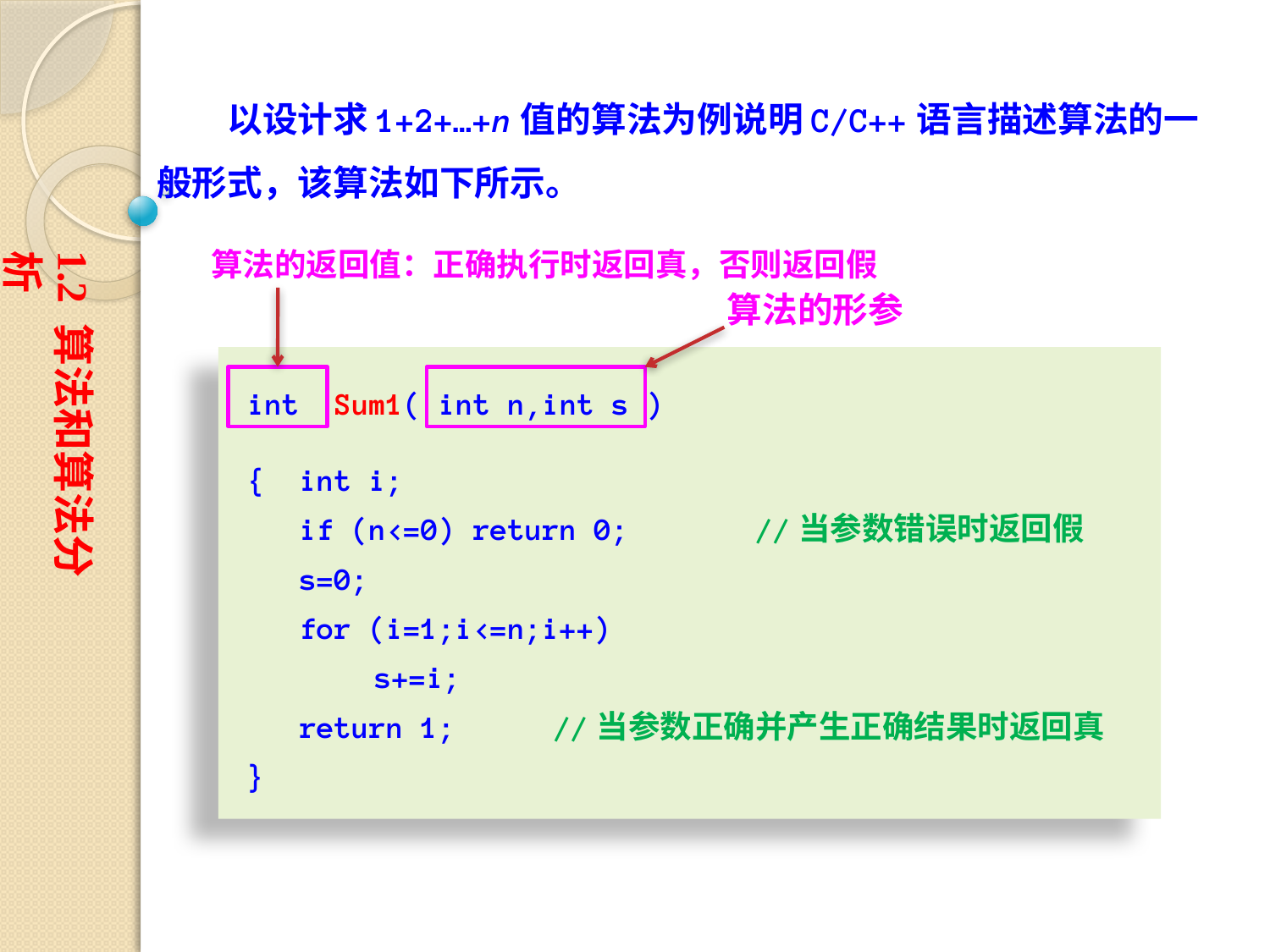

以设计求1+2+…+n值的算法为例说明C/C++语言描述算法的一般形式，该算法如下所示。
1.2 算法和算法分析
算法的返回值：正确执行时返回真，否则返回假

算法的形参

int  Sum1( int n,int s )
{  int i;
   if (n<=0) return 0;	//当参数错误时返回假
   s=0;
   for (i=1;i<=n;i++)
	s+=i;
   return 1;	   //当参数正确并产生正确结果时返回真
}